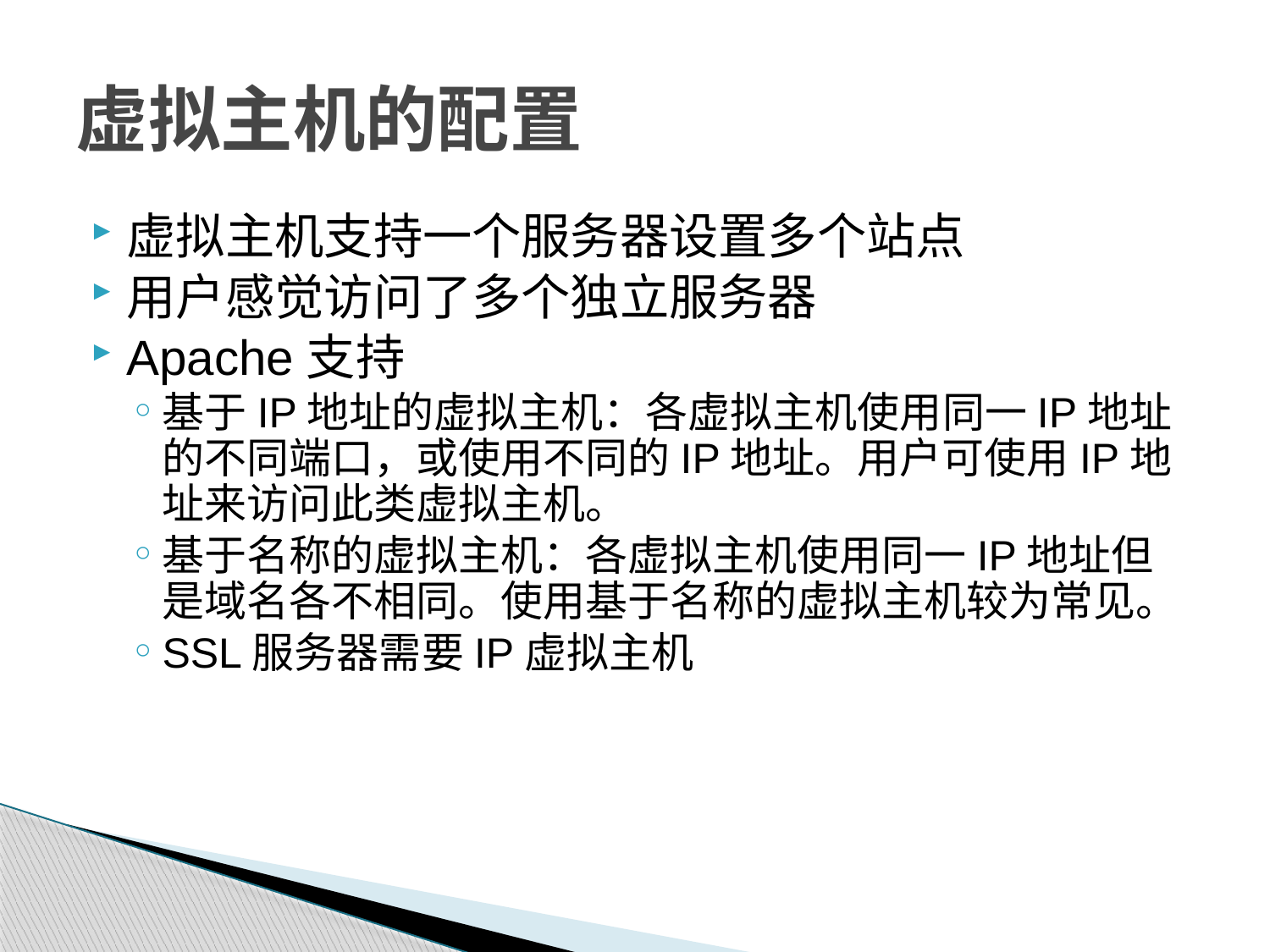

# 虚拟主机的配置
虚拟主机支持一个服务器设置多个站点
用户感觉访问了多个独立服务器
Apache支持
基于IP地址的虚拟主机：各虚拟主机使用同一IP地址的不同端口，或使用不同的IP地址。用户可使用IP地址来访问此类虚拟主机。
基于名称的虚拟主机：各虚拟主机使用同一IP地址但是域名各不相同。使用基于名称的虚拟主机较为常见。
SSL服务器需要IP虚拟主机